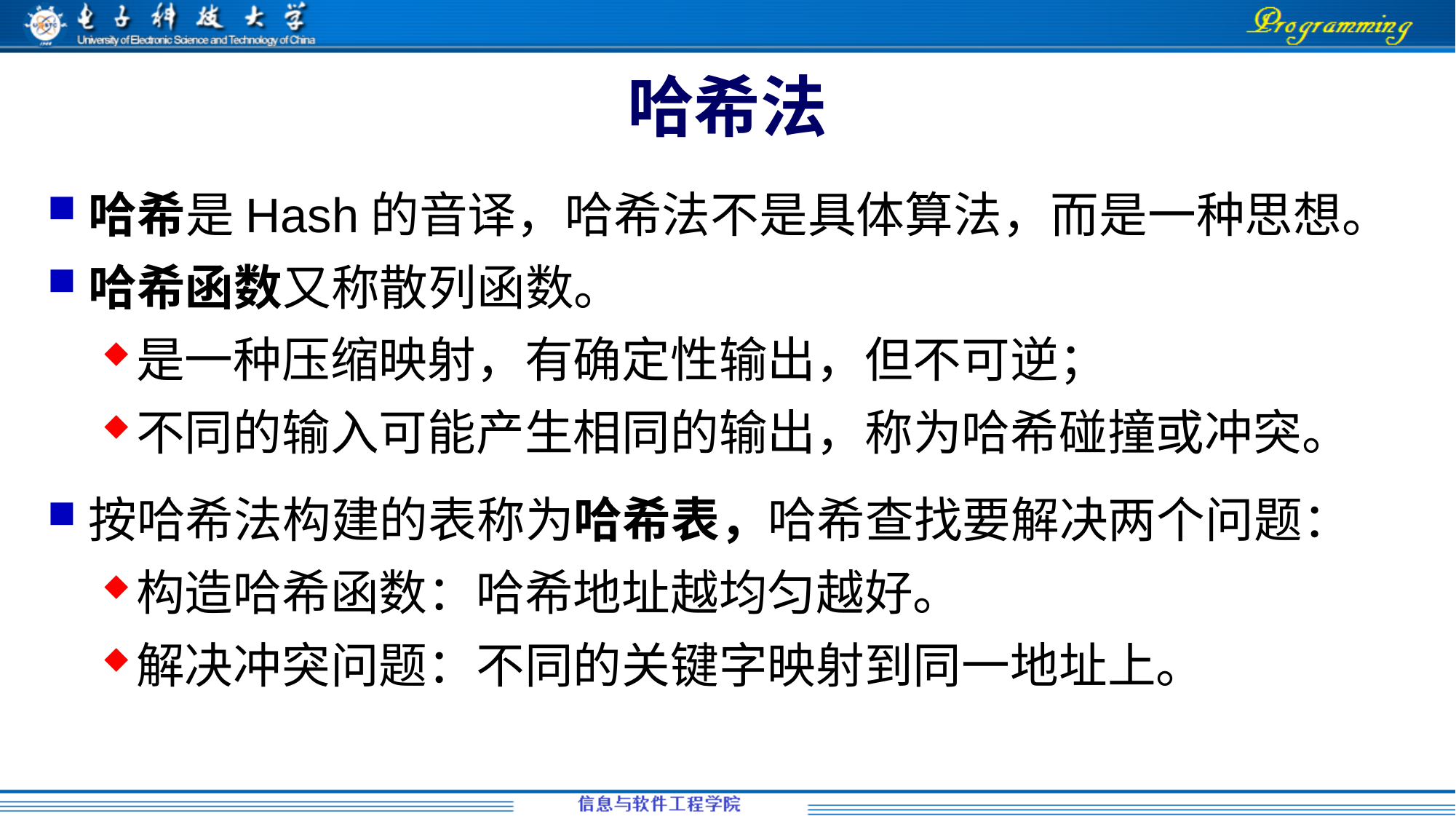

# 哈希法
哈希是Hash的音译，哈希法不是具体算法，而是一种思想。
哈希函数又称散列函数。
是一种压缩映射，有确定性输出，但不可逆；
不同的输入可能产生相同的输出，称为哈希碰撞或冲突。
按哈希法构建的表称为哈希表，哈希查找要解决两个问题：
构造哈希函数：哈希地址越均匀越好。
解决冲突问题：不同的关键字映射到同一地址上。